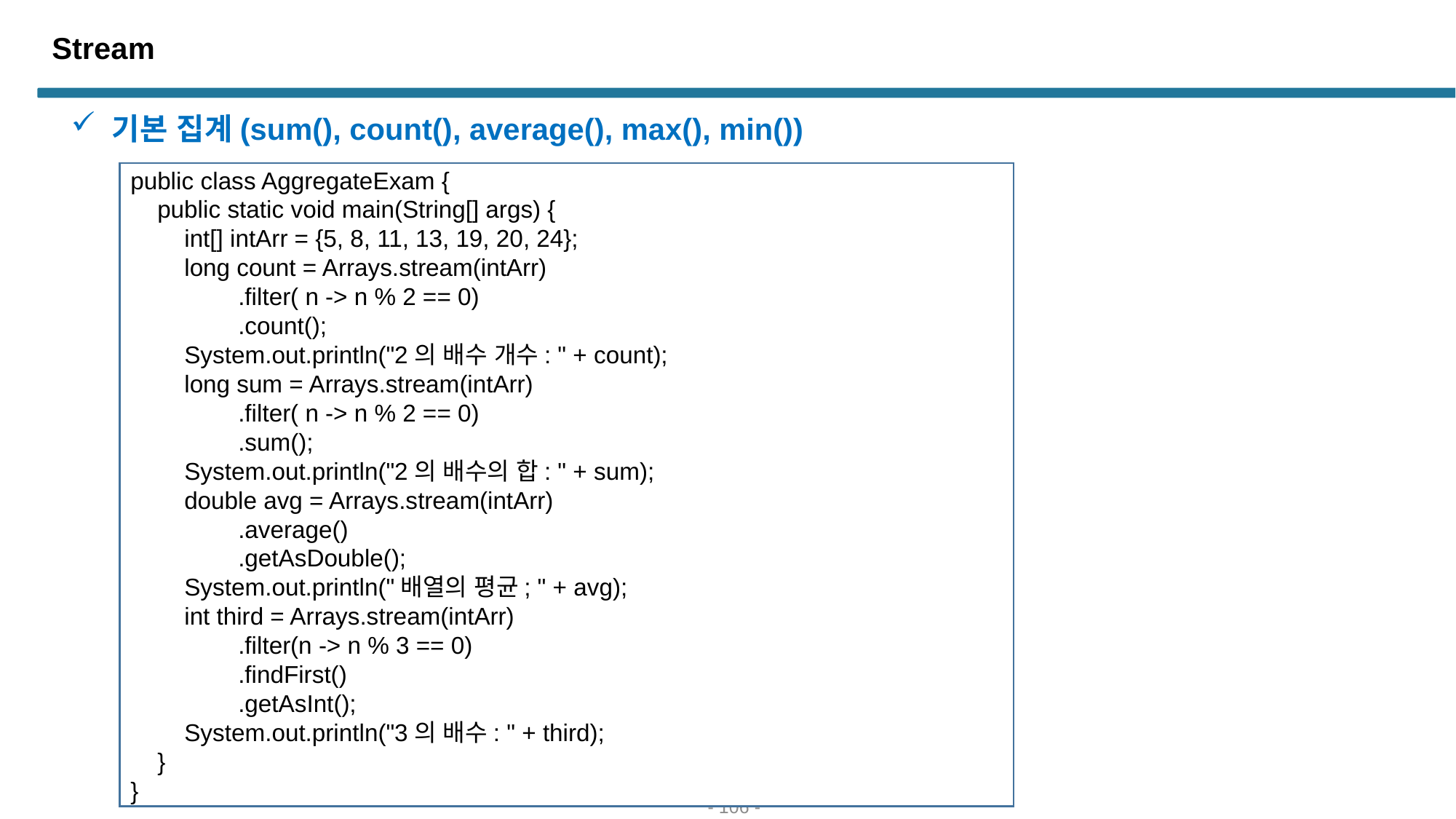

# Stream
기본 집계(sum(), count(), average(), max(), min())
public class AggregateExam {
    public static void main(String[] args) {
        int[] intArr = {5, 8, 11, 13, 19, 20, 24};
        long count = Arrays.stream(intArr)
                .filter( n -> n % 2 == 0)
                .count();
        System.out.println("2의 배수 개수: " + count);
        long sum = Arrays.stream(intArr)
                .filter( n -> n % 2 == 0)
                .sum();
        System.out.println("2의 배수의 합: " + sum);
        double avg = Arrays.stream(intArr)
                .average()
                .getAsDouble();
        System.out.println("배열의 평균; " + avg);
        int third = Arrays.stream(intArr)
                .filter(n -> n % 3 == 0)
                .findFirst()
                .getAsInt();
        System.out.println("3의 배수: " + third);
    }
}
- 106 -